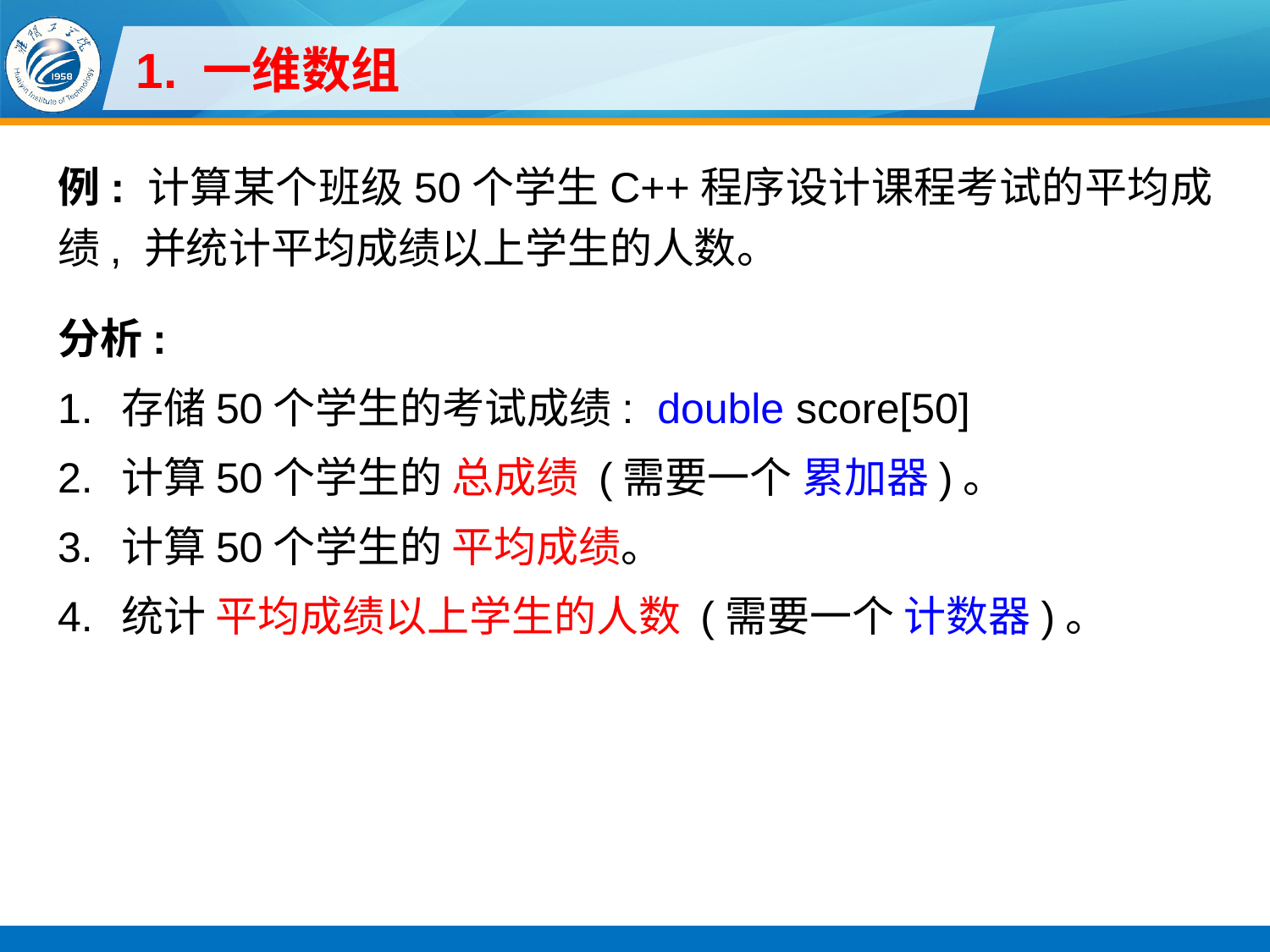

# 1. 一维数组
例: 计算某个班级50个学生C++程序设计课程考试的平均成绩, 并统计平均成绩以上学生的人数。
分析:
存储50个学生的考试成绩:  double score[50]
计算50个学生的 总成绩 (需要一个 累加器)。
计算50个学生的 平均成绩。
统计 平均成绩以上学生的人数 (需要一个 计数器)。